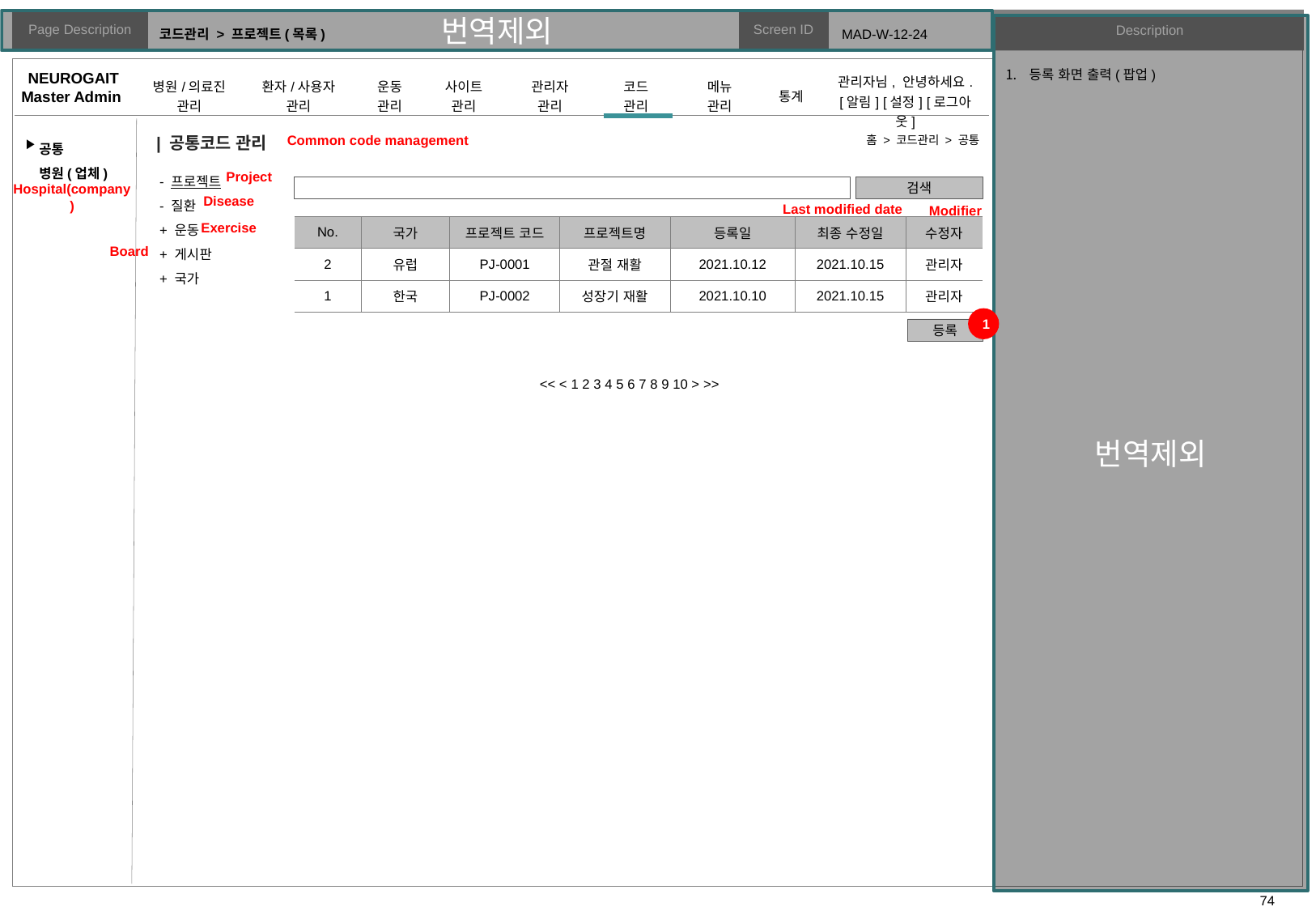

# 코드관리 > 프로젝트(목록)
MAD-W-12-24
등록 화면 출력(팝업)
| 공통코드 관리
홈 > 코드관리 > 공통
▶
Common code management
- 프로젝트
- 질환
+ 운동
+ 게시판
+ 국가
Project

검색
Hospital(company)
Disease
Last modified date
Modifier
| No. | 국가 | 프로젝트 코드 | 프로젝트명 | 등록일 | 최종 수정일 | 수정자 |
| --- | --- | --- | --- | --- | --- | --- |
| 2 | 유럽 | PJ-0001 | 관절 재활 | 2021.10.12 | 2021.10.15 | 관리자 |
| 1 | 한국 | PJ-0002 | 성장기 재활 | 2021.10.10 | 2021.10.15 | 관리자 |
Exercise
Board
1
등록
<< < 1 2 3 4 5 6 7 8 9 10 > >>